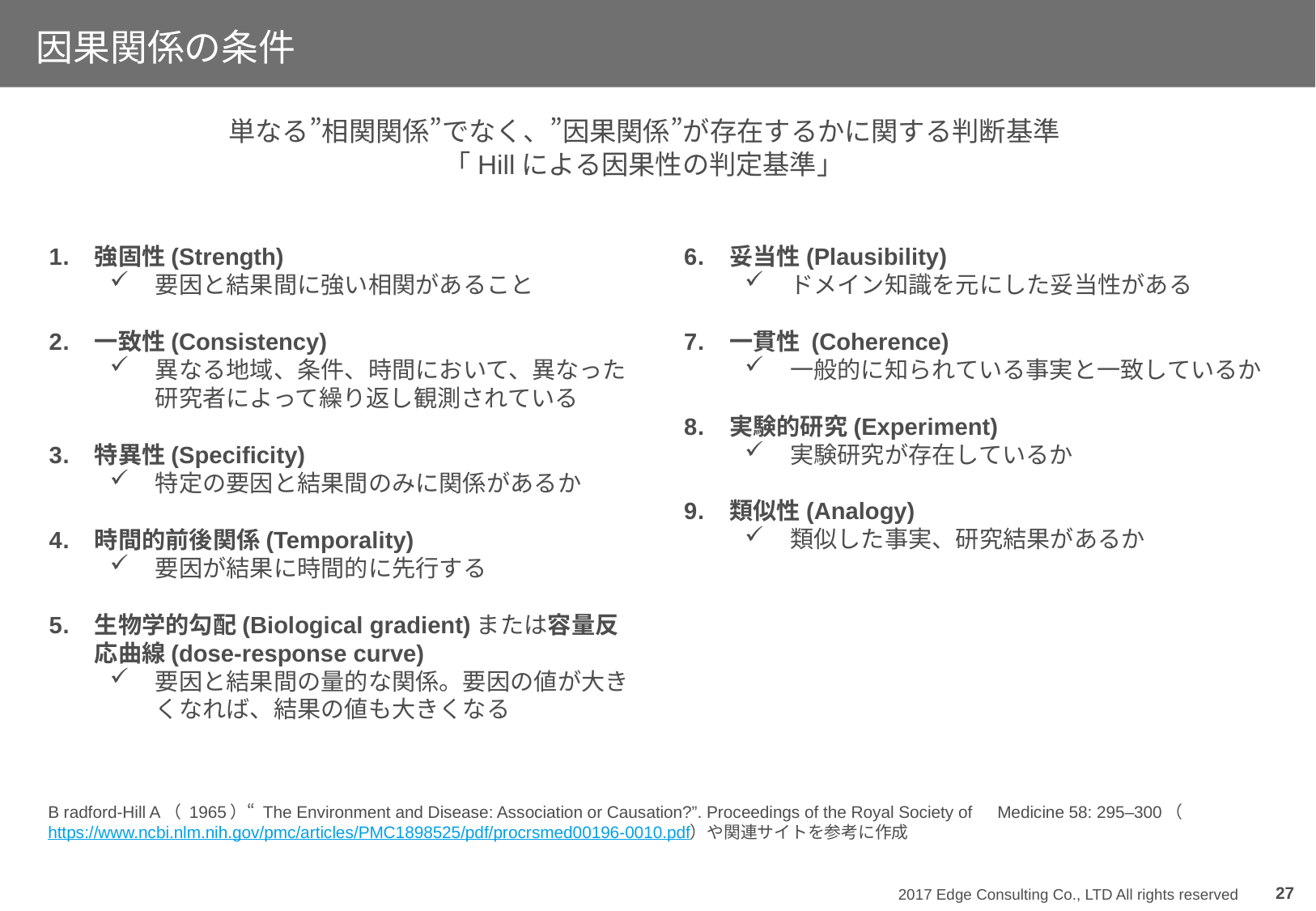

# 因果関係の条件
単なる”相関関係”でなく、”因果関係”が存在するかに関する判断基準
「Hillによる因果性の判定基準」
妥当性(Plausibility)
ドメイン知識を元にした妥当性がある

一貫性 (Coherence)
一般的に知られている事実と一致しているか

実験的研究(Experiment)
実験研究が存在しているか

類似性(Analogy)
類似した事実、研究結果があるか

強固性(Strength)
要因と結果間に強い相関があること

一致性(Consistency)
異なる地域、条件、時間において、異なった研究者によって繰り返し観測されている

特異性(Specificity)
特定の要因と結果間のみに関係があるか

時間的前後関係(Temporality)
要因が結果に時間的に先行する

生物学的勾配(Biological gradient)または容量反応曲線(dose-response curve)
要因と結果間の量的な関係。要因の値が大きくなれば、結果の値も大きくなる
B radford-Hill A（ 1965）“ The Environment and Disease: Association or Causation?”. Proceedings of the Royal Society of　Medicine 58: 295–300（https://www.ncbi.nlm.nih.gov/pmc/articles/PMC1898525/pdf/procrsmed00196-0010.pdf）や関連サイトを参考に作成
27